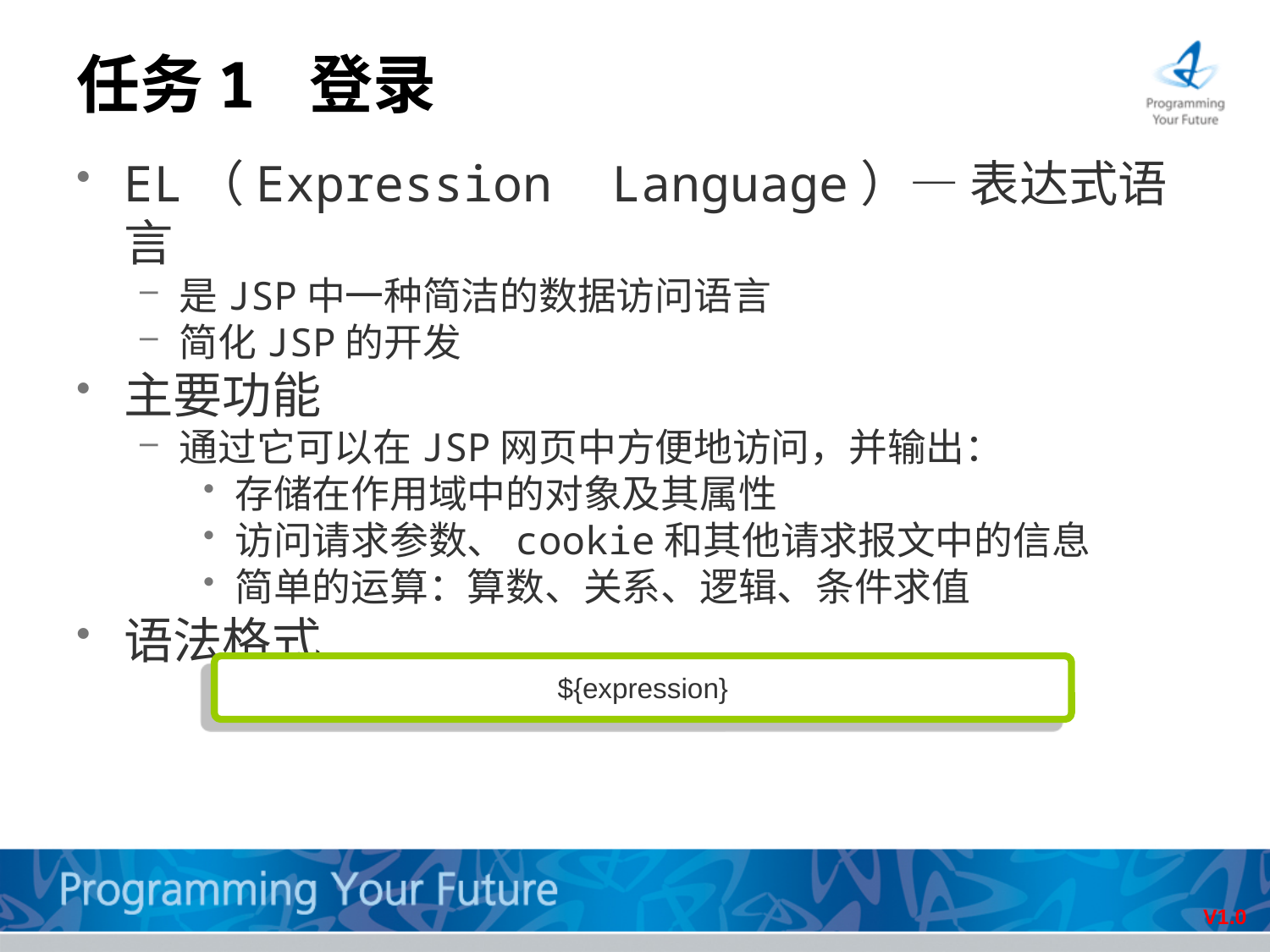

# 任务1 登录
EL（Expression  Language）— 表达式语言
是JSP中一种简洁的数据访问语言
简化JSP的开发
主要功能
通过它可以在JSP网页中方便地访问，并输出：
存储在作用域中的对象及其属性
访问请求参数、cookie和其他请求报文中的信息
简单的运算：算数、关系、逻辑、条件求值
语法格式
${expression}